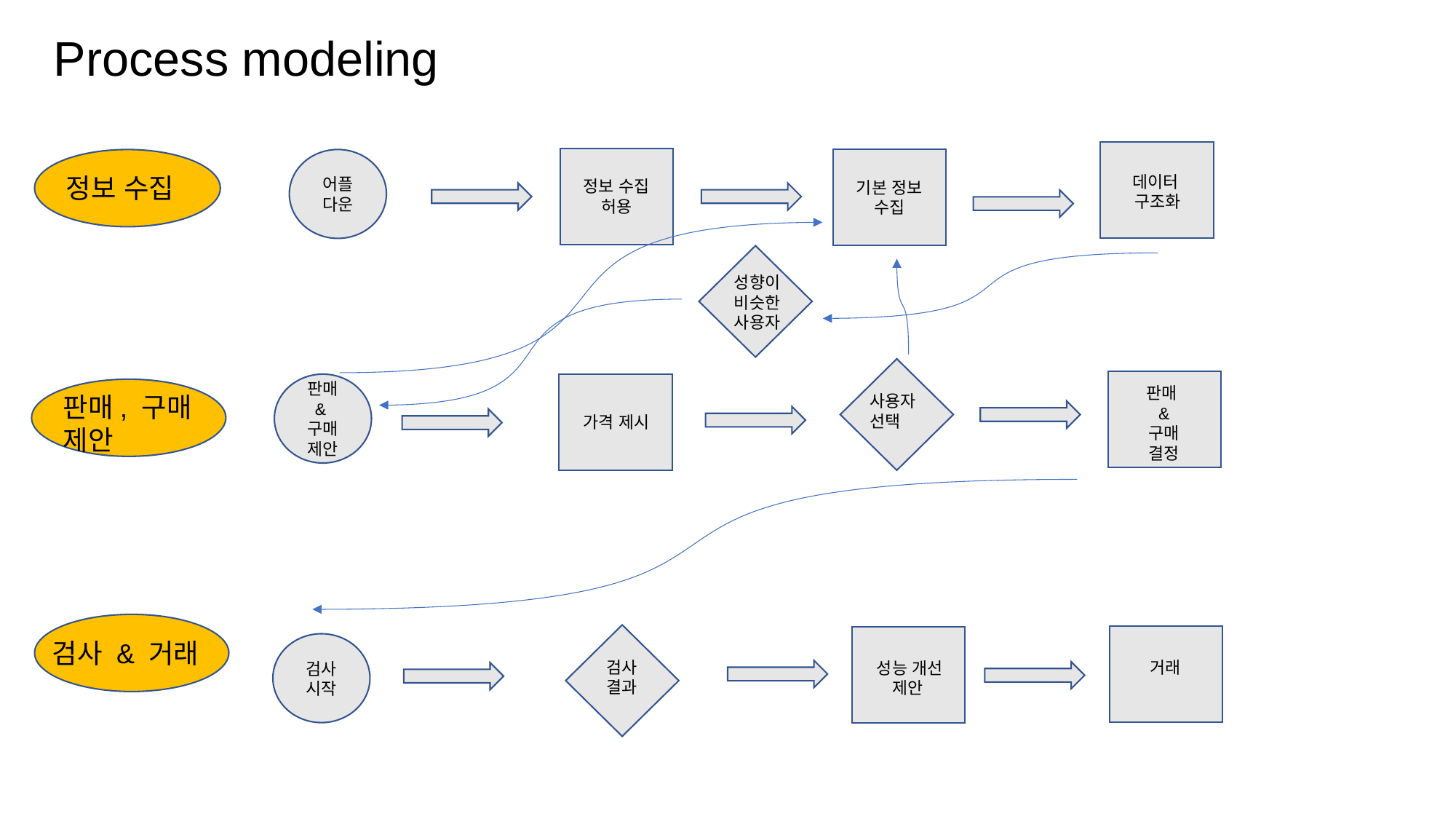

# Process modeling

어플 다운

데이터
구조화
정보 수집
정보 수집 허용
기본 정보 수집

성향이
비슷한
사용자

판매 &
구매 제안

판매
&
구매
결정

판매, 구매 제안
사용자
선택

가격 제시

검사 & 거래
검사 시작
검사
결과
거래
성능 개선
제안